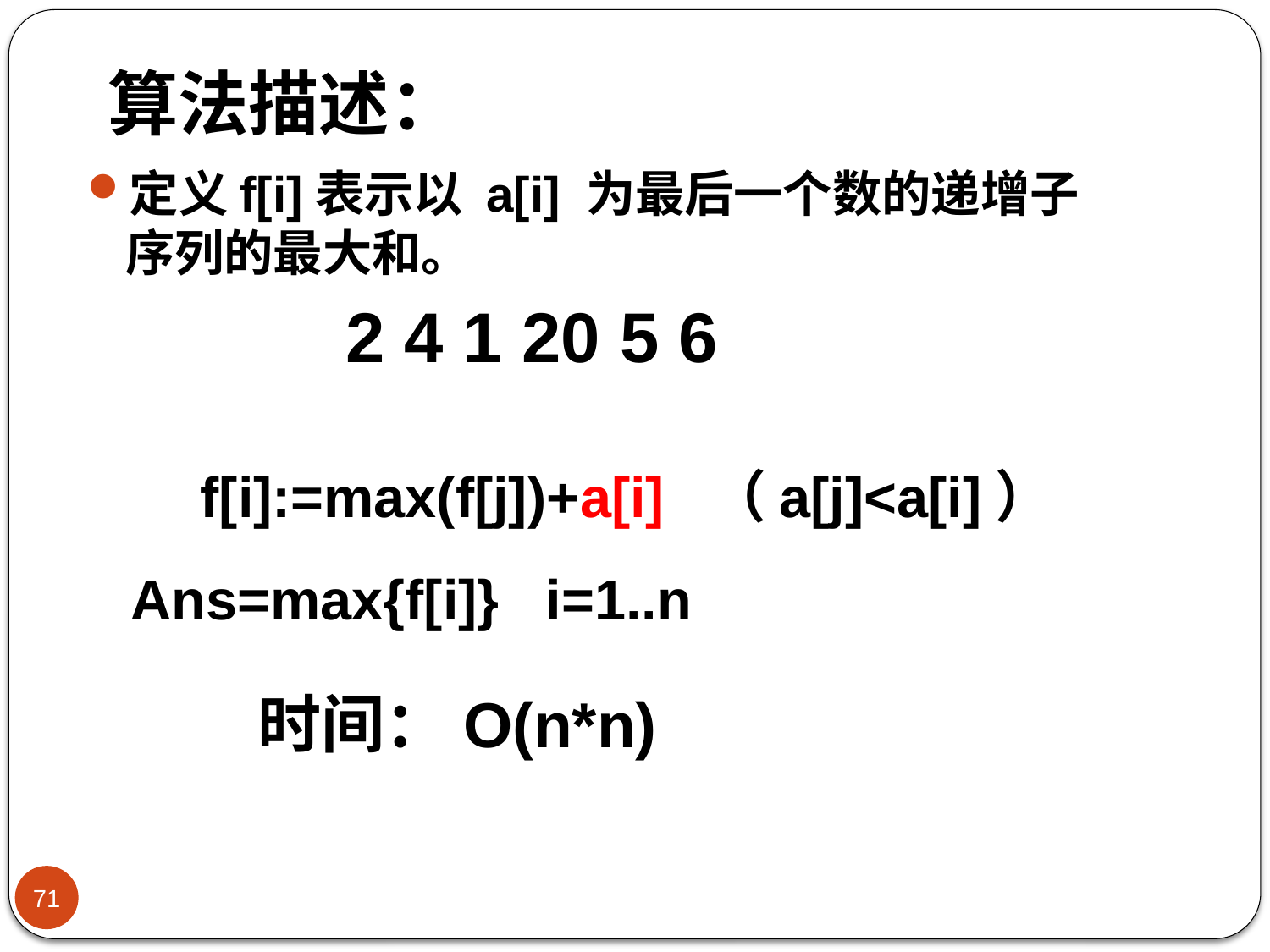

# 算法描述：
定义f[i]表示以 a[i] 为最后一个数的递增子序列的最大和。
2 4 1 20 5 6
f[i]:=max(f[j])+a[i]  （a[j]<a[i]）
Ans=max{f[i]}   i=1..n
时间：O(n*n)
71